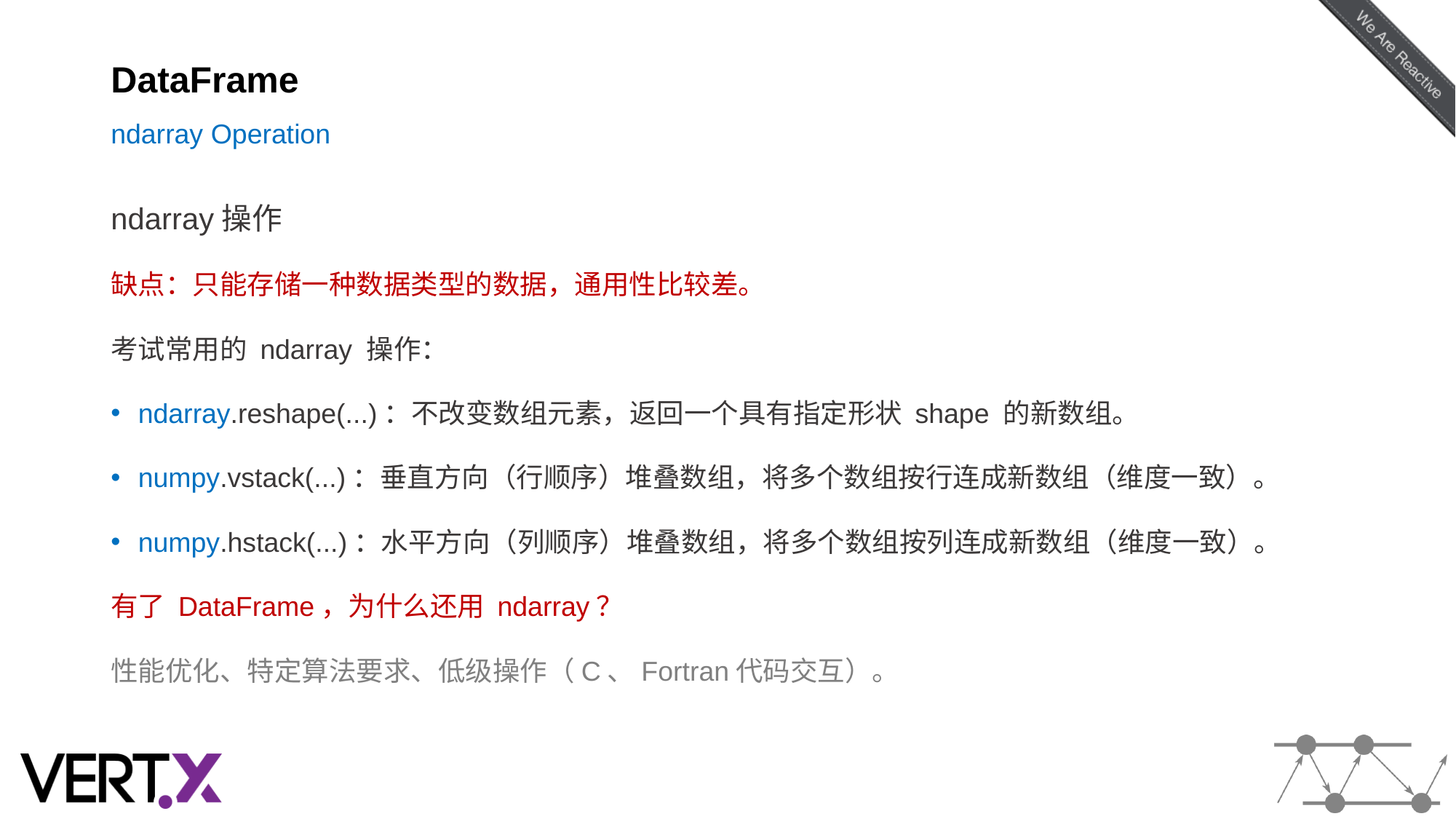

# DataFrame ndarray Operation
ndarray操作
缺点：只能存储一种数据类型的数据，通用性比较差。
考试常用的 ndarray 操作：
ndarray.reshape(...)：不改变数组元素，返回一个具有指定形状 shape 的新数组。
numpy.vstack(...)：垂直方向（行顺序）堆叠数组，将多个数组按行连成新数组（维度一致）。
numpy.hstack(...)：水平方向（列顺序）堆叠数组，将多个数组按列连成新数组（维度一致）。
有了 DataFrame，为什么还用 ndarray？
性能优化、特定算法要求、低级操作（C、Fortran代码交互）。